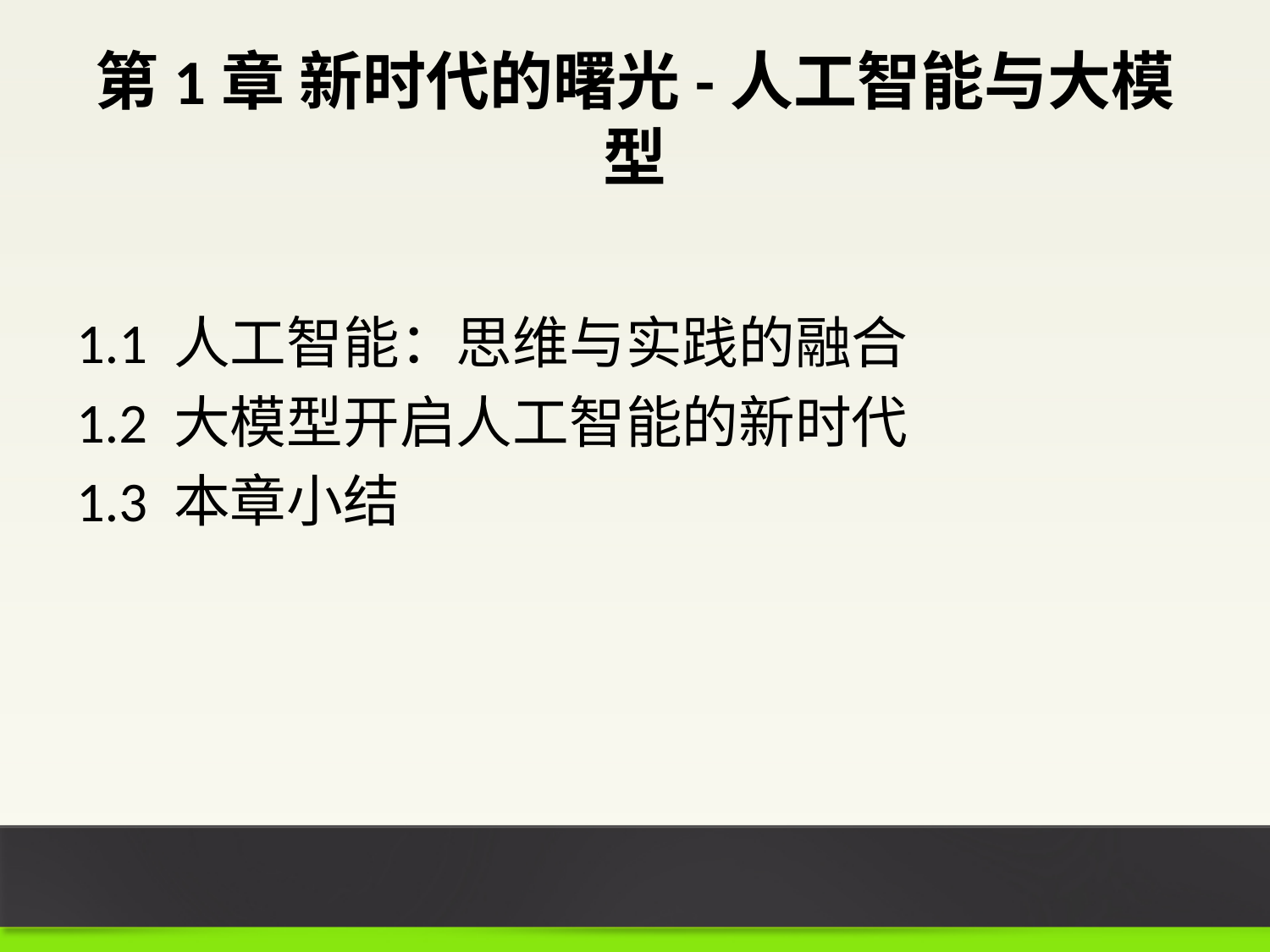

# 第1章 新时代的曙光-人工智能与大模型

1.1 人工智能：思维与实践的融合
1.2 大模型开启人工智能的新时代
1.3 本章小结